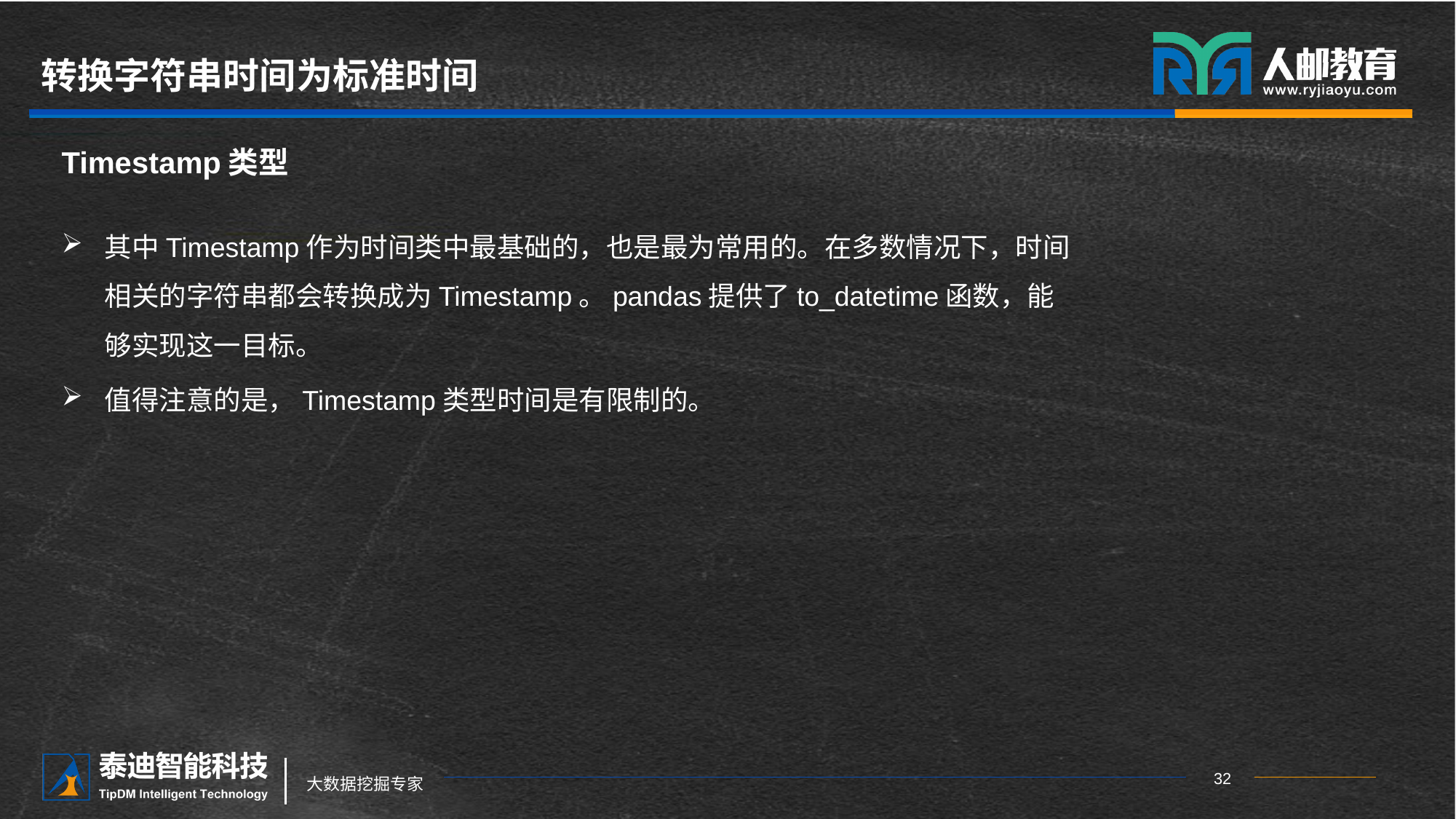

# 转换字符串时间为标准时间
Timestamp类型
其中Timestamp作为时间类中最基础的，也是最为常用的。在多数情况下，时间相关的字符串都会转换成为Timestamp。pandas提供了to_datetime函数，能够实现这一目标。
值得注意的是，Timestamp类型时间是有限制的。